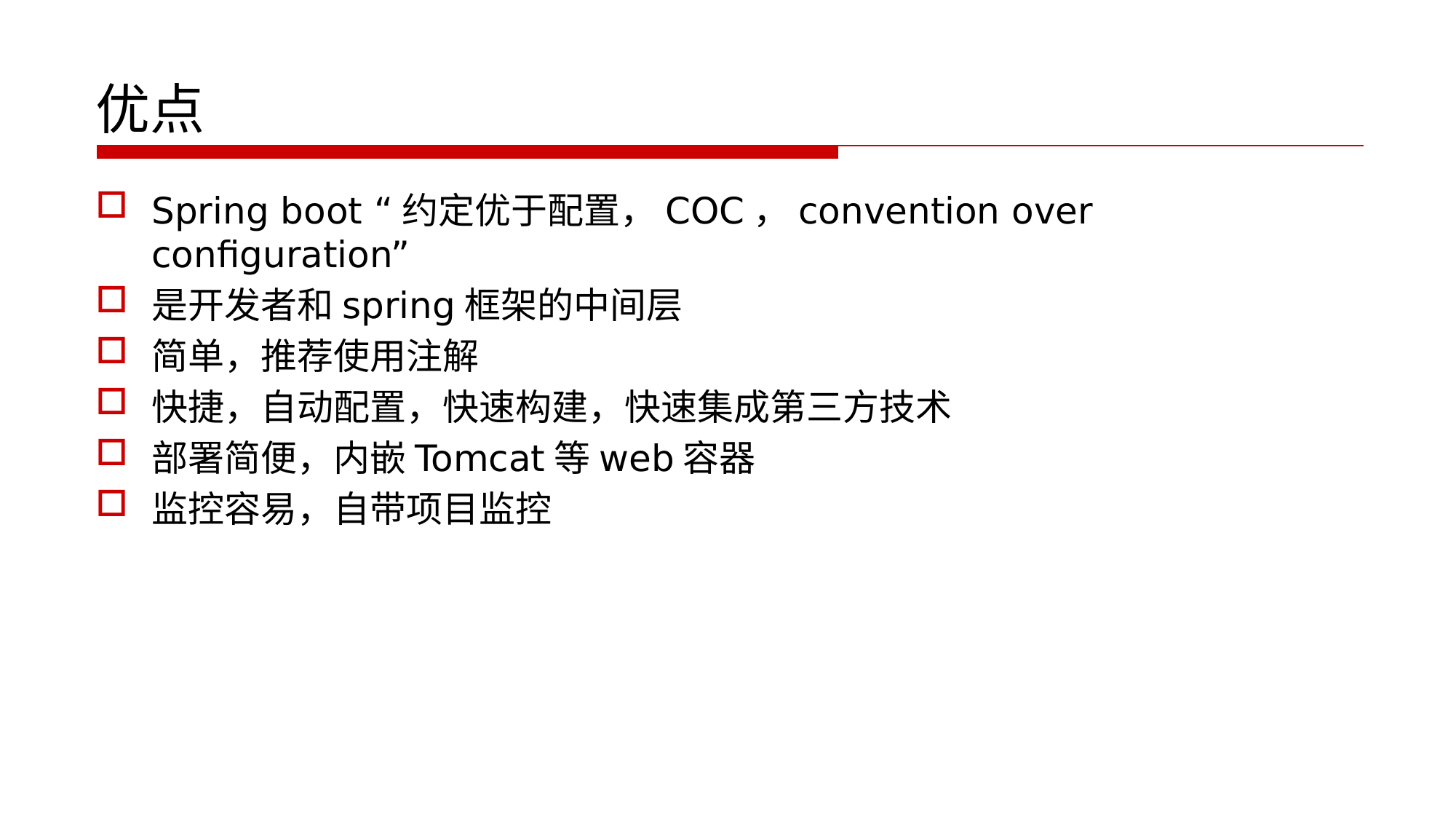

# 优点
Spring boot “约定优于配置，COC，convention over configuration”
是开发者和spring框架的中间层
简单，推荐使用注解
快捷，自动配置，快速构建，快速集成第三方技术
部署简便，内嵌Tomcat等web容器
监控容易，自带项目监控